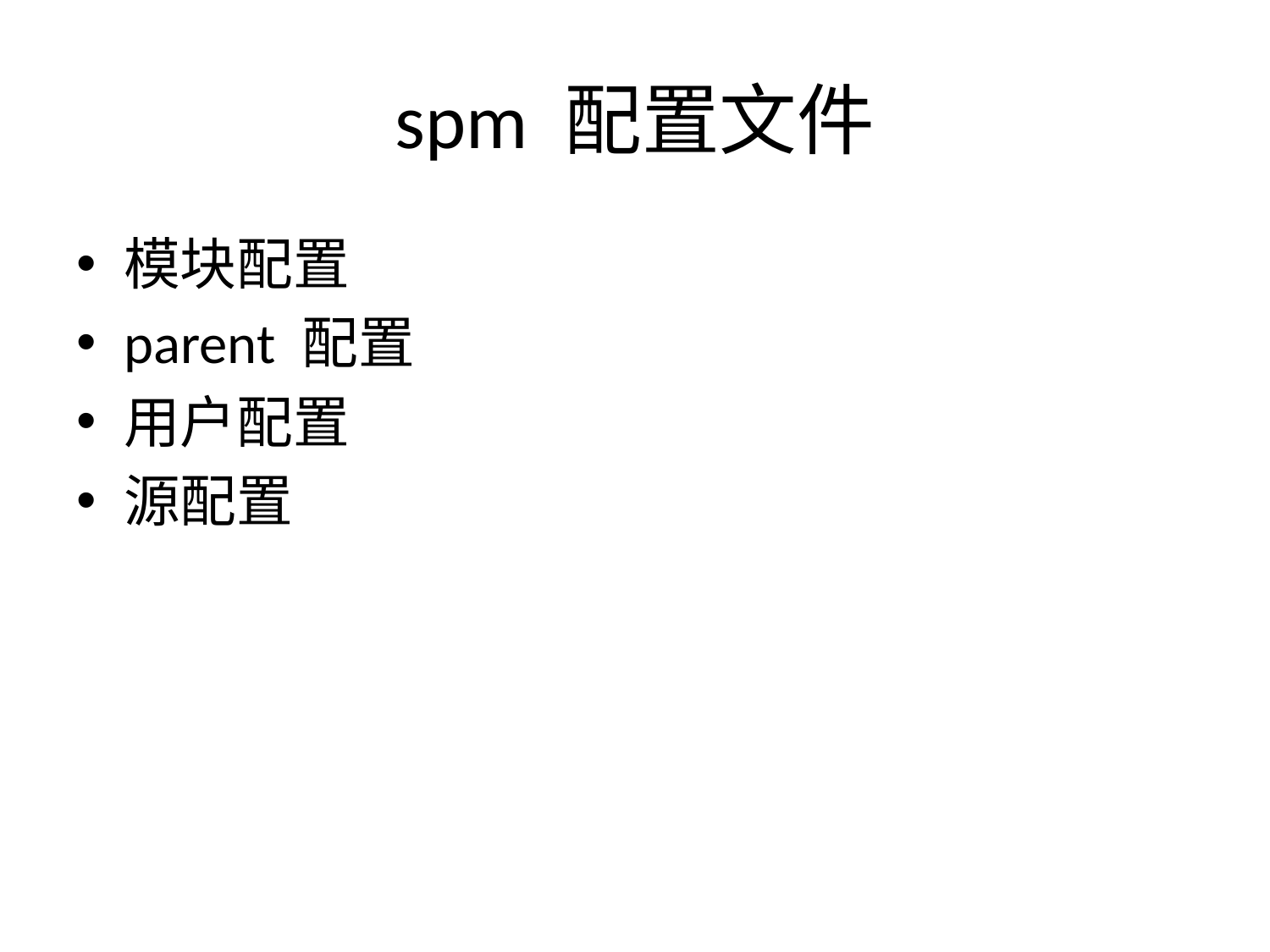

# spm 配置文件
模块配置
parent 配置
用户配置
源配置